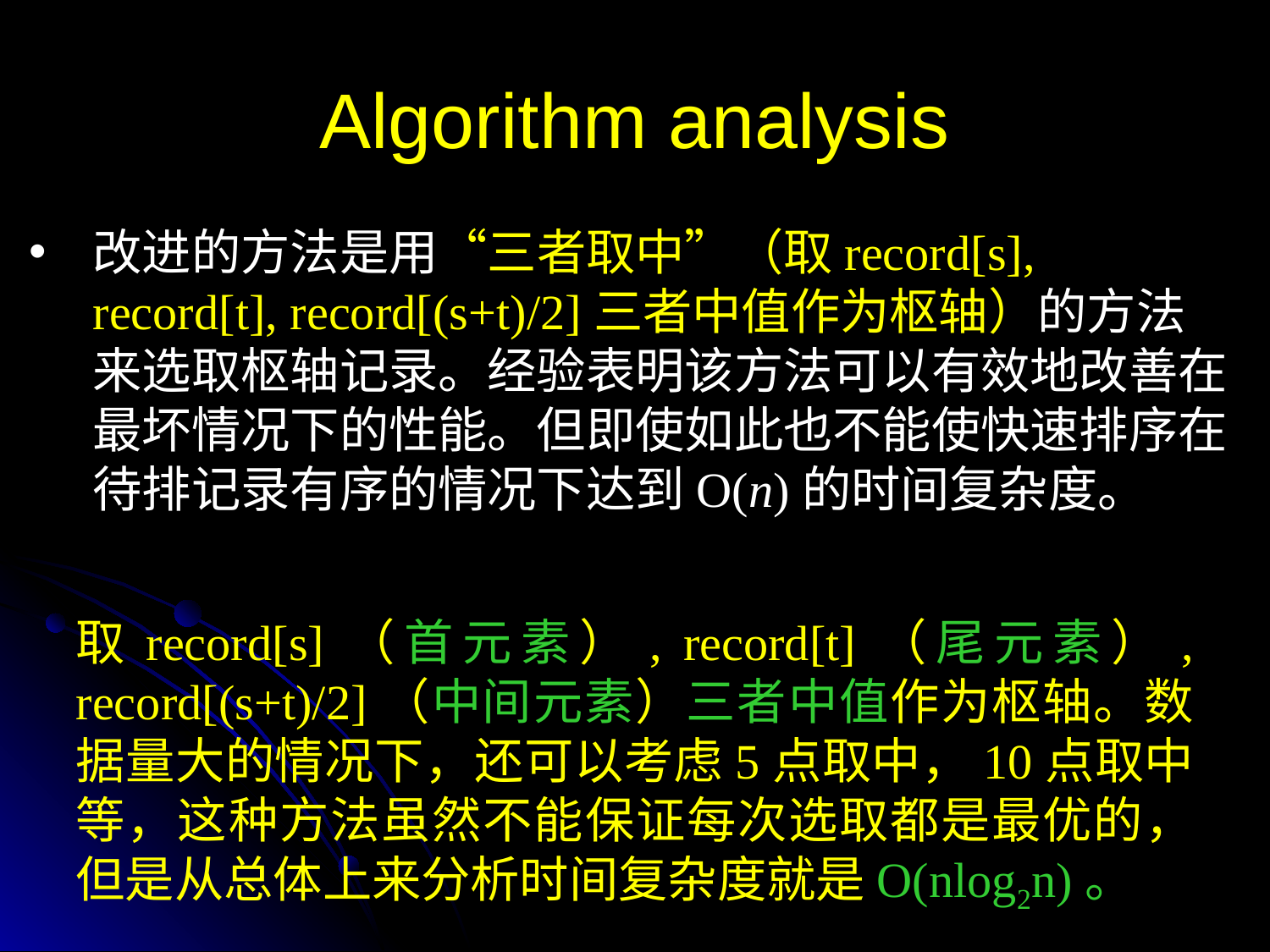

# Algorithm analysis
改进的方法是用“三者取中”（取record[s], record[t], record[(s+t)/2]三者中值作为枢轴）的方法来选取枢轴记录。经验表明该方法可以有效地改善在最坏情况下的性能。但即使如此也不能使快速排序在待排记录有序的情况下达到O(n)的时间复杂度。
取record[s]（首元素）, record[t]（尾元素）, record[(s+t)/2]（中间元素）三者中值作为枢轴。数据量大的情况下，还可以考虑5点取中，10点取中等，这种方法虽然不能保证每次选取都是最优的，但是从总体上来分析时间复杂度就是O(nlog2n)。